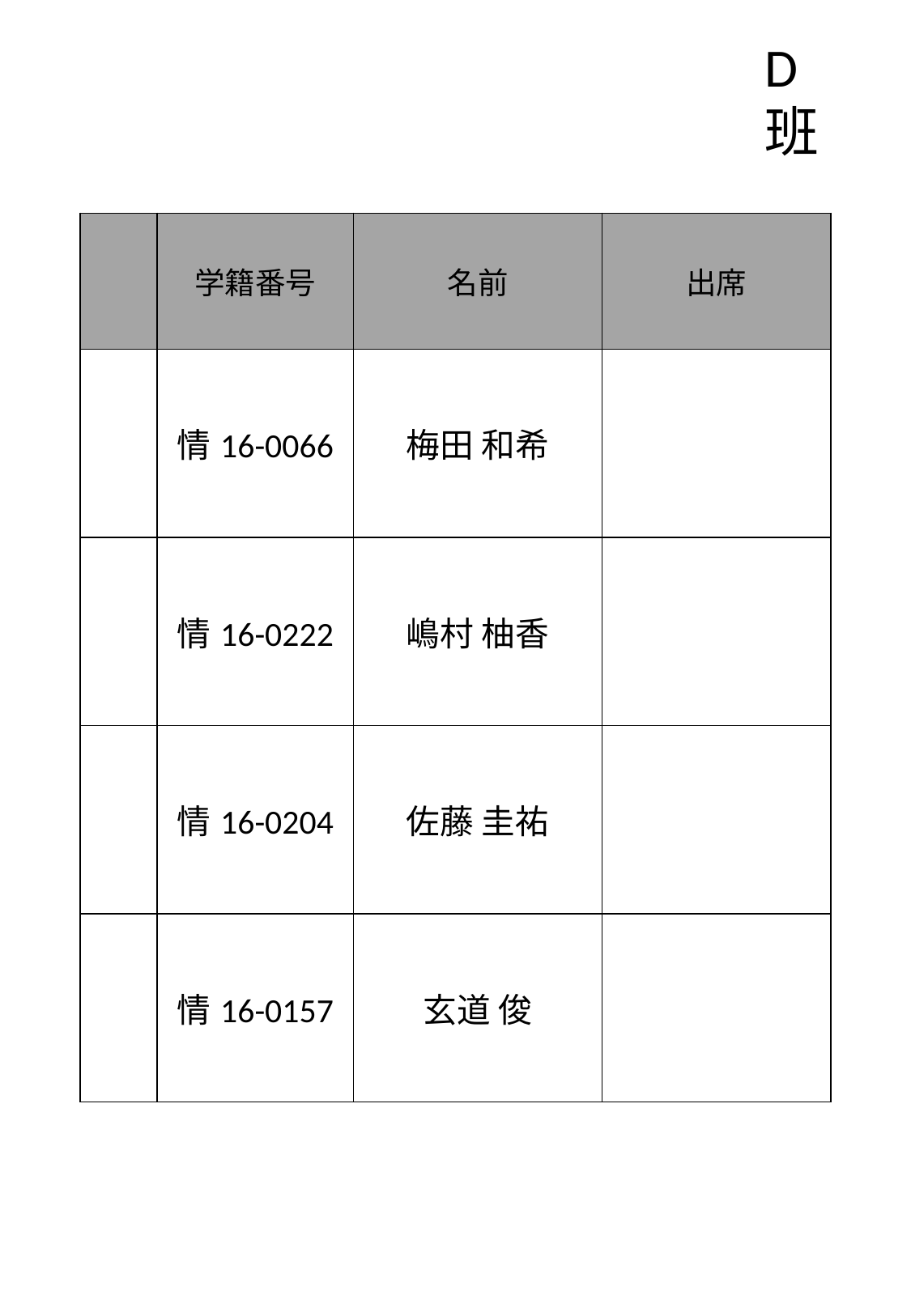

D班
|  | 学籍番号 | 名前 | 出席 |
| --- | --- | --- | --- |
|  | 情16-0066 | 梅田 和希 |  |
|  | 情16-0222 | 嶋村 柚香 |  |
|  | 情16-0204 | 佐藤 圭祐 |  |
|  | 情16-0157 | 玄道 俊 |  |